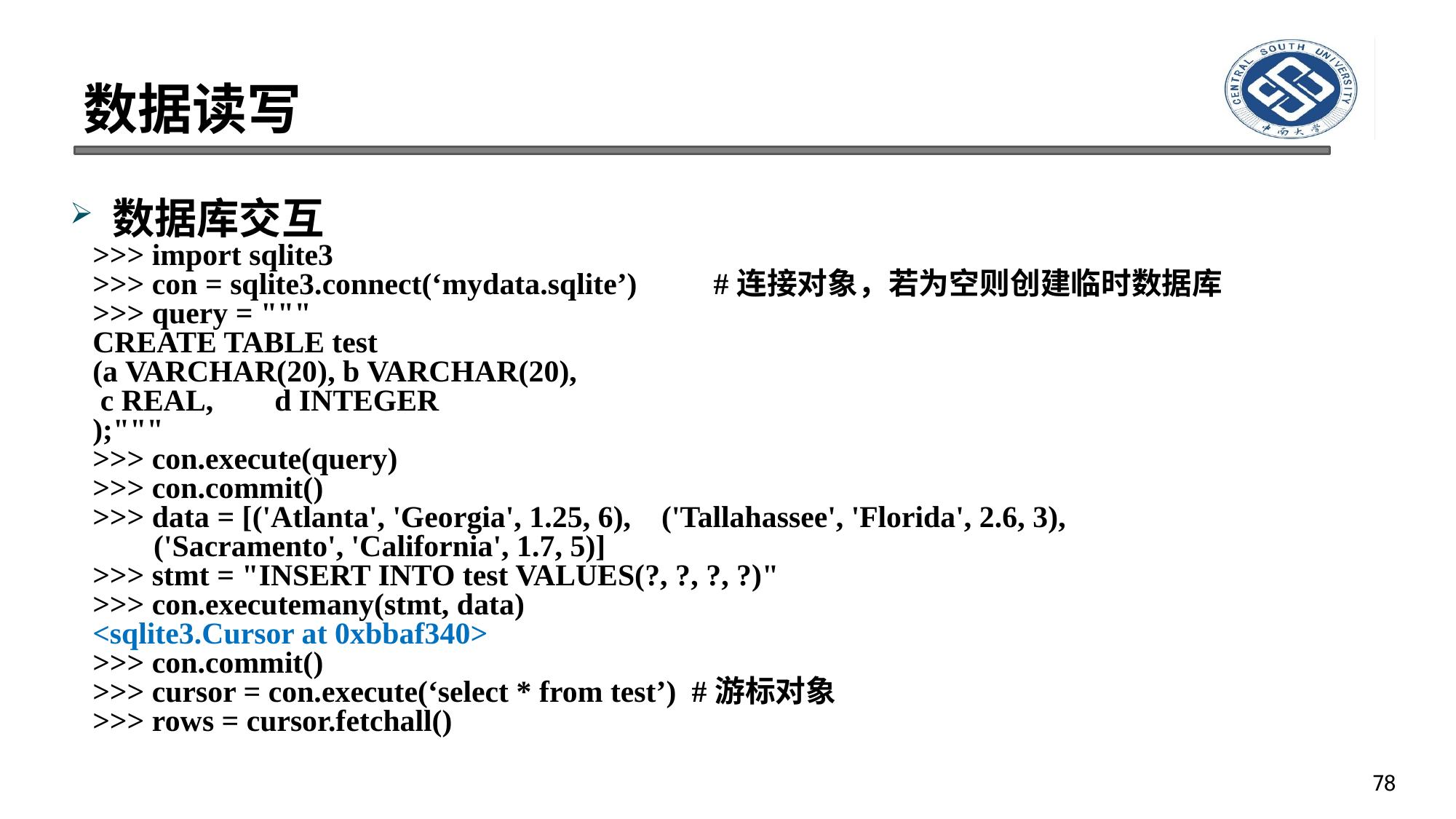

# 数据读写
数据库交互
>>> import sqlite3
>>> con = sqlite3.connect(‘mydata.sqlite’)          #连接对象，若为空则创建临时数据库
>>> query = """
CREATE TABLE test
(a VARCHAR(20), b VARCHAR(20),
 c REAL,        d INTEGER
);"""
>>> con.execute(query)
>>> con.commit()
>>> data = [('Atlanta', 'Georgia', 1.25, 6),    ('Tallahassee', 'Florida', 2.6, 3),
        ('Sacramento', 'California', 1.7, 5)]
>>> stmt = "INSERT INTO test VALUES(?, ?, ?, ?)"
>>> con.executemany(stmt, data)
<sqlite3.Cursor at 0xbbaf340>
>>> con.commit()
>>> cursor = con.execute(‘select * from test’)  #游标对象
>>> rows = cursor.fetchall()
78